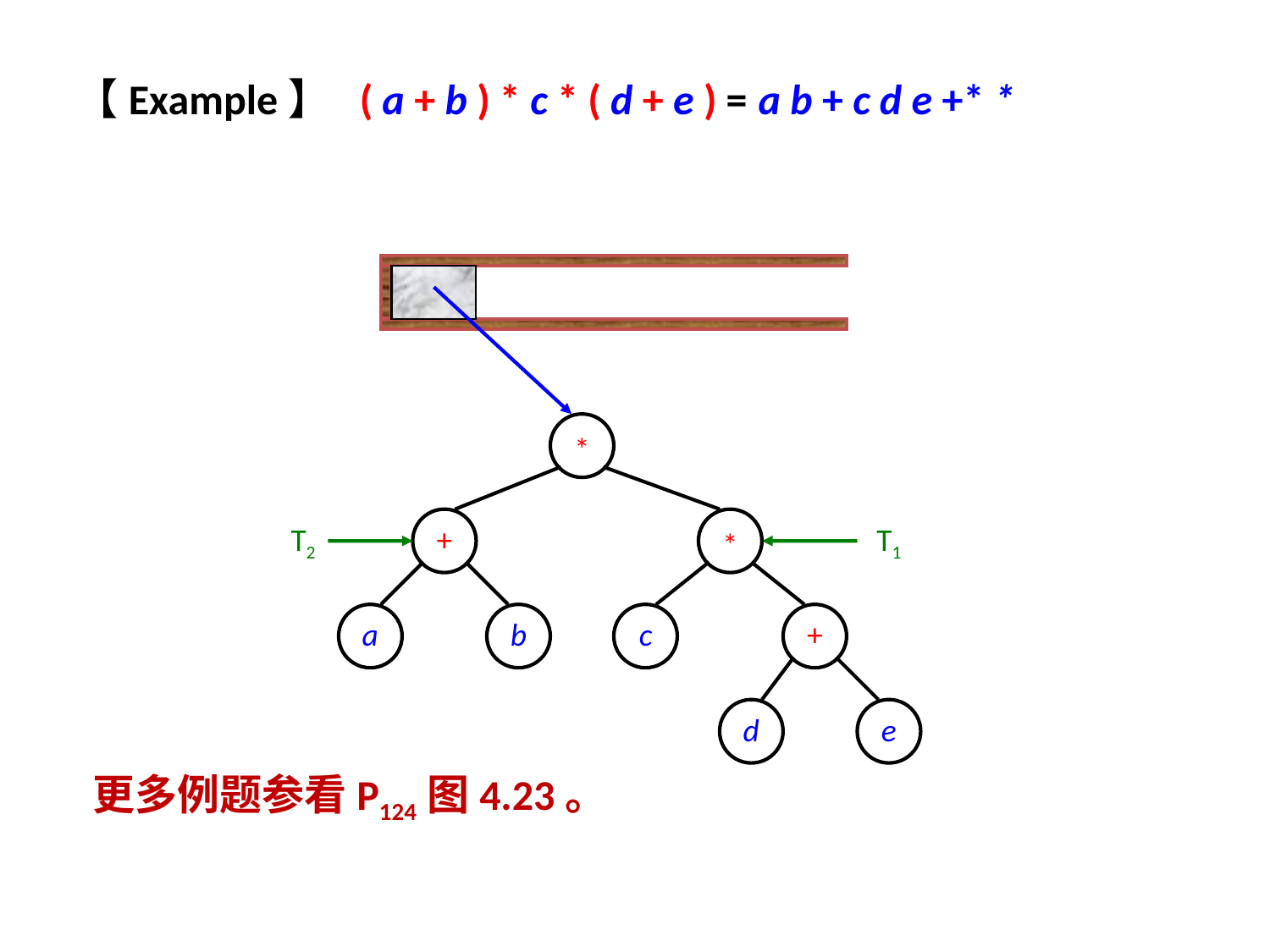

【Example】  ( a + b ) * c * ( d + e ) =
a b + c d e +* *

+

a
b

a

+

*

b

c

d

e

c

*

+

T2

a
T2
+
*
T1

a
b
c
+

d
e
b
T1

c
+
T1

d
e
T2
d
e

T1
T2

更多例题参看P124图4.23。